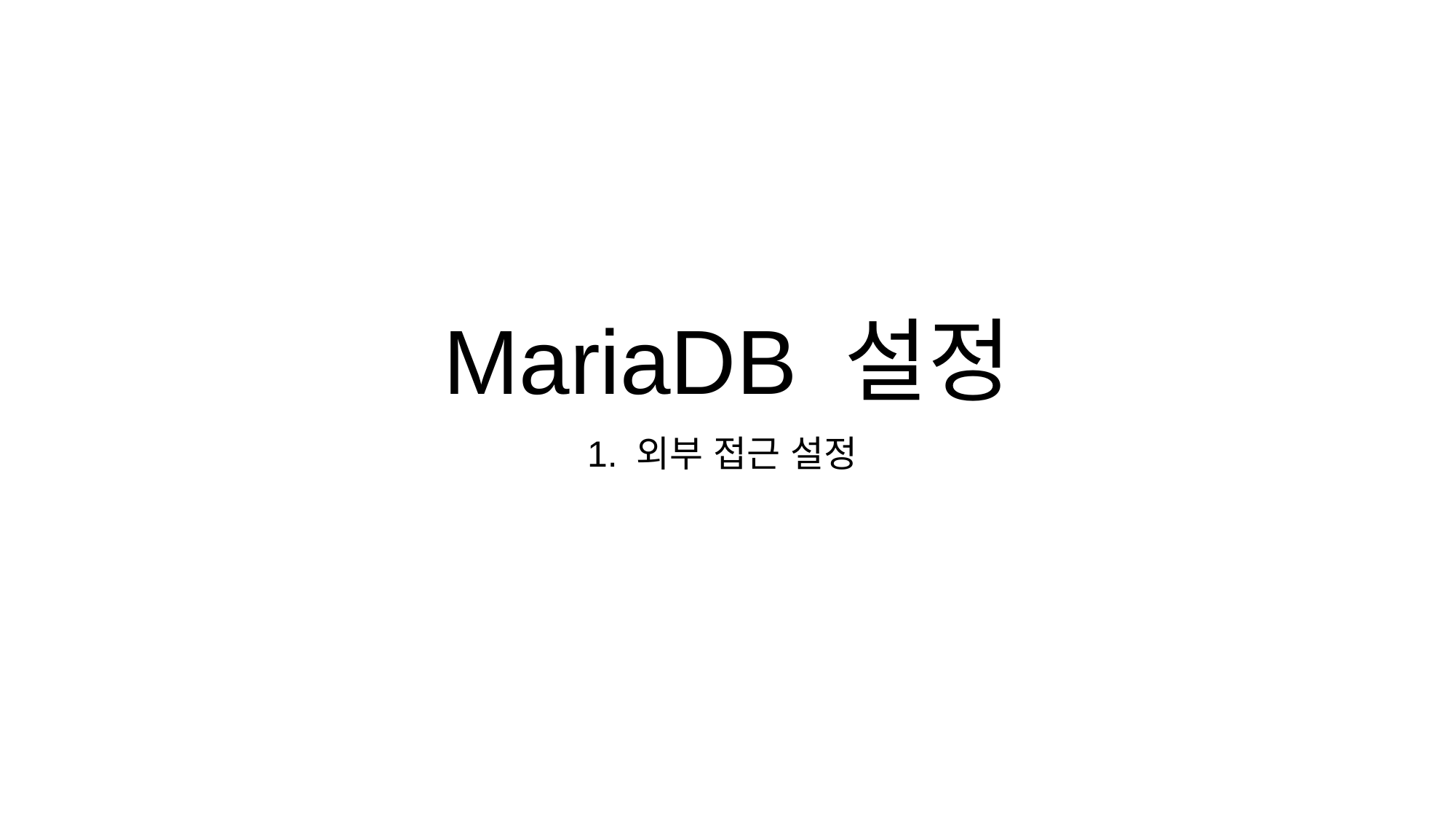

# MariaDB 설정
1. 외부 접근 설정